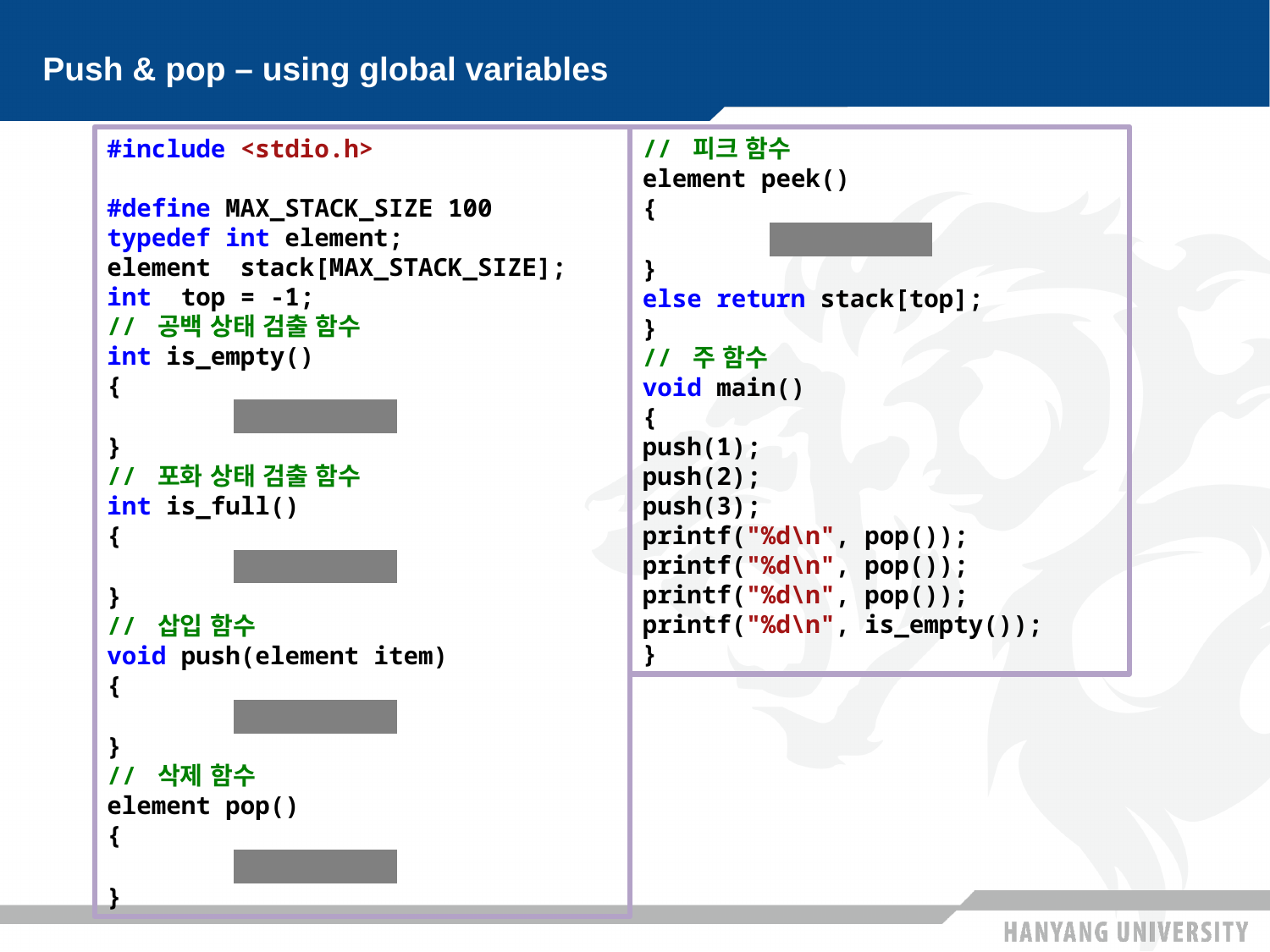

# Push & pop – using global variables
#include <stdio.h>

#define MAX_STACK_SIZE 100
typedef int element;
element  stack[MAX_STACK_SIZE];
int  top = -1;
// 공백 상태 검출 함수
int is_empty()
{
	reverse(n);
}
// 포화 상태 검출 함수
int is_full()
{
	reverse(n);
}
// 삽입 함수
void push(element item)
{
	reverse(n);
}
// 삭제 함수
element pop()
{
	reverse(n);
}
// 피크 함수
element peek()
{
	reverse(n);
}
else return stack[top];
}
// 주 함수
void main()
{
push(1);
push(2);
push(3);
printf("%d\n", pop());
printf("%d\n", pop());
printf("%d\n", pop());
printf("%d\n", is_empty());
}